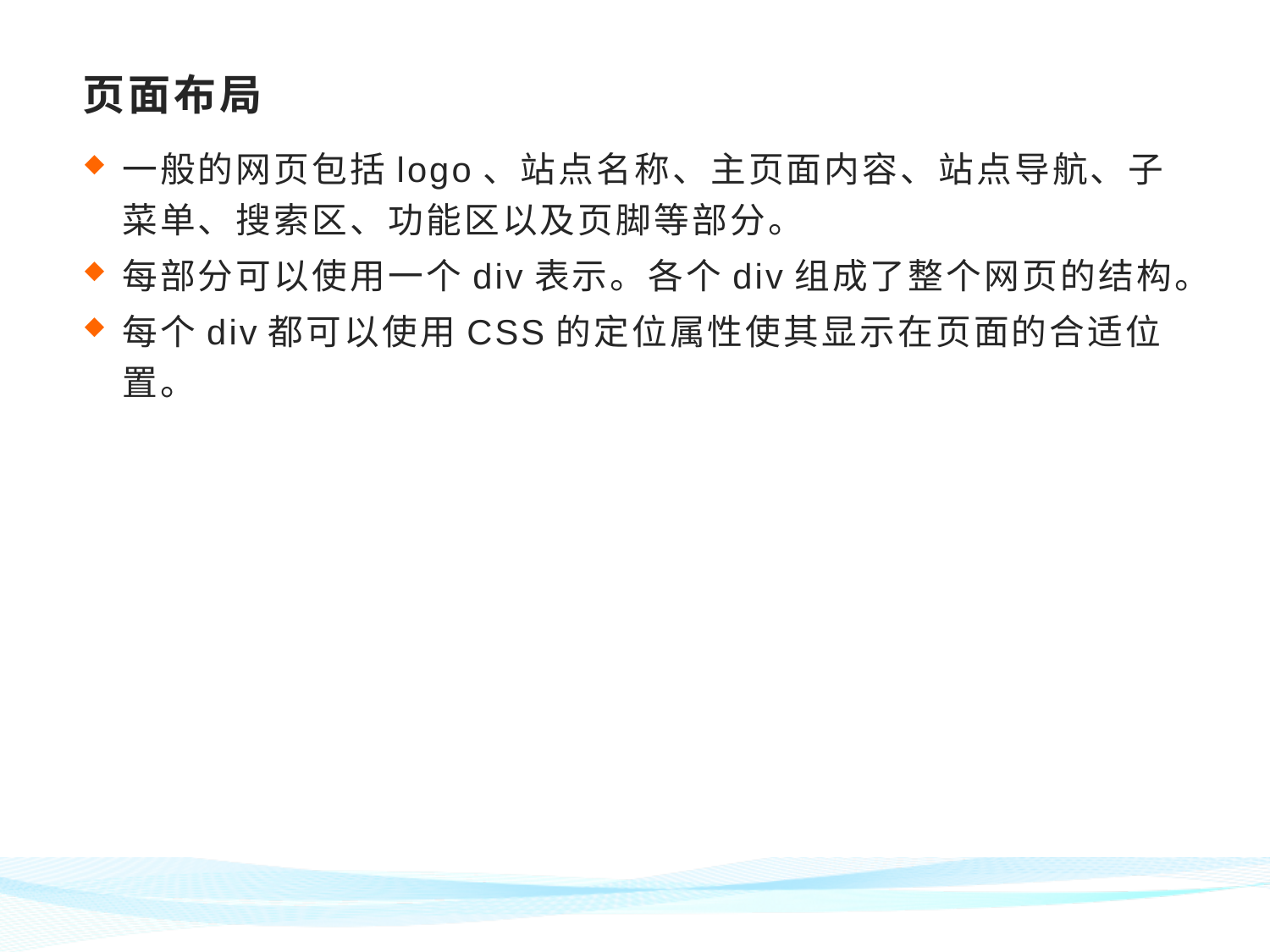

# 页面布局
一般的网页包括logo、站点名称、主页面内容、站点导航、子菜单、搜索区、功能区以及页脚等部分。
每部分可以使用一个div表示。各个div组成了整个网页的结构。
每个div都可以使用CSS的定位属性使其显示在页面的合适位置。
82